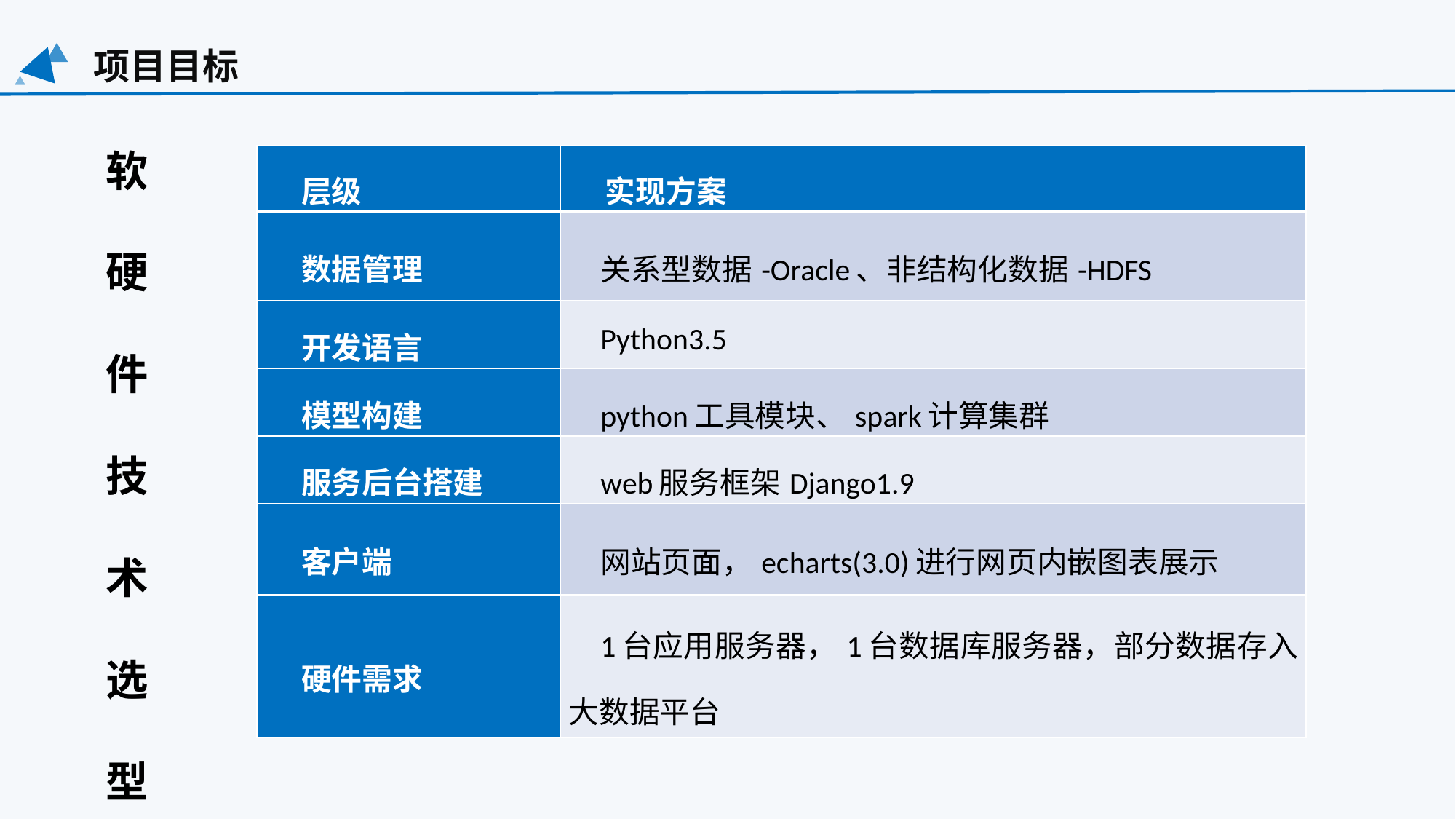

项目目标

软硬件技术选型

| 层级 | 实现方案 |
| --- | --- |
| 数据管理 | 关系型数据-Oracle、非结构化数据-HDFS |
| 开发语言 | Python3.5 |
| 模型构建 | python工具模块、spark计算集群 |
| 服务后台搭建 | web服务框架Django1.9 |
| 客户端 | 网站页面，echarts(3.0)进行网页内嵌图表展示 |
| 硬件需求 | 1台应用服务器，1台数据库服务器，部分数据存入大数据平台 |